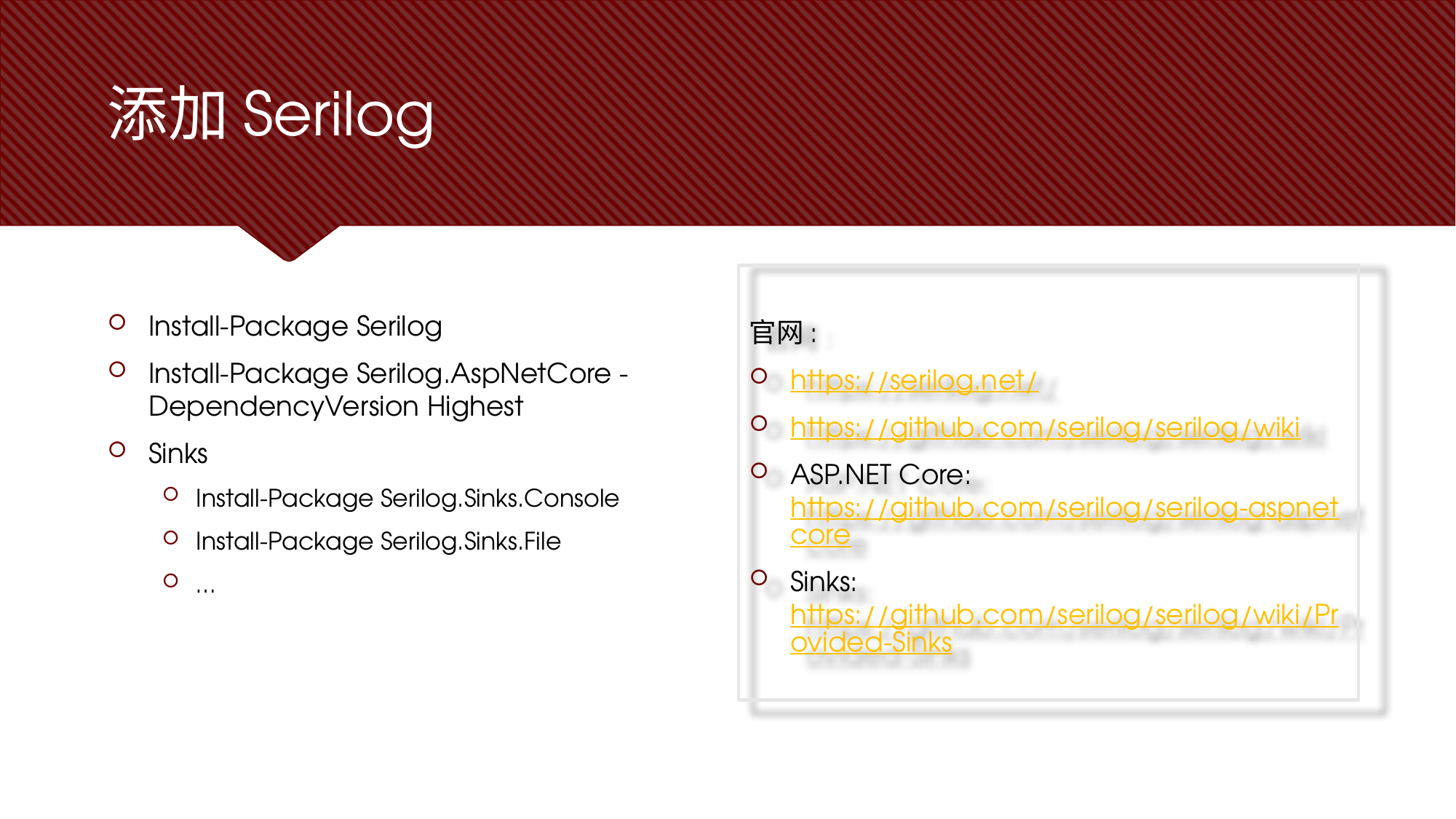

# 添加Serilog
官网:
https://serilog.net/
https://github.com/serilog/serilog/wiki
ASP.NET Core: https://github.com/serilog/serilog-aspnetcore
Sinks: https://github.com/serilog/serilog/wiki/Provided-Sinks

Install-Package Serilog
Install-Package Serilog.AspNetCore -DependencyVersion Highest
Sinks
Install-Package Serilog.Sinks.Console
Install-Package Serilog.Sinks.File
…